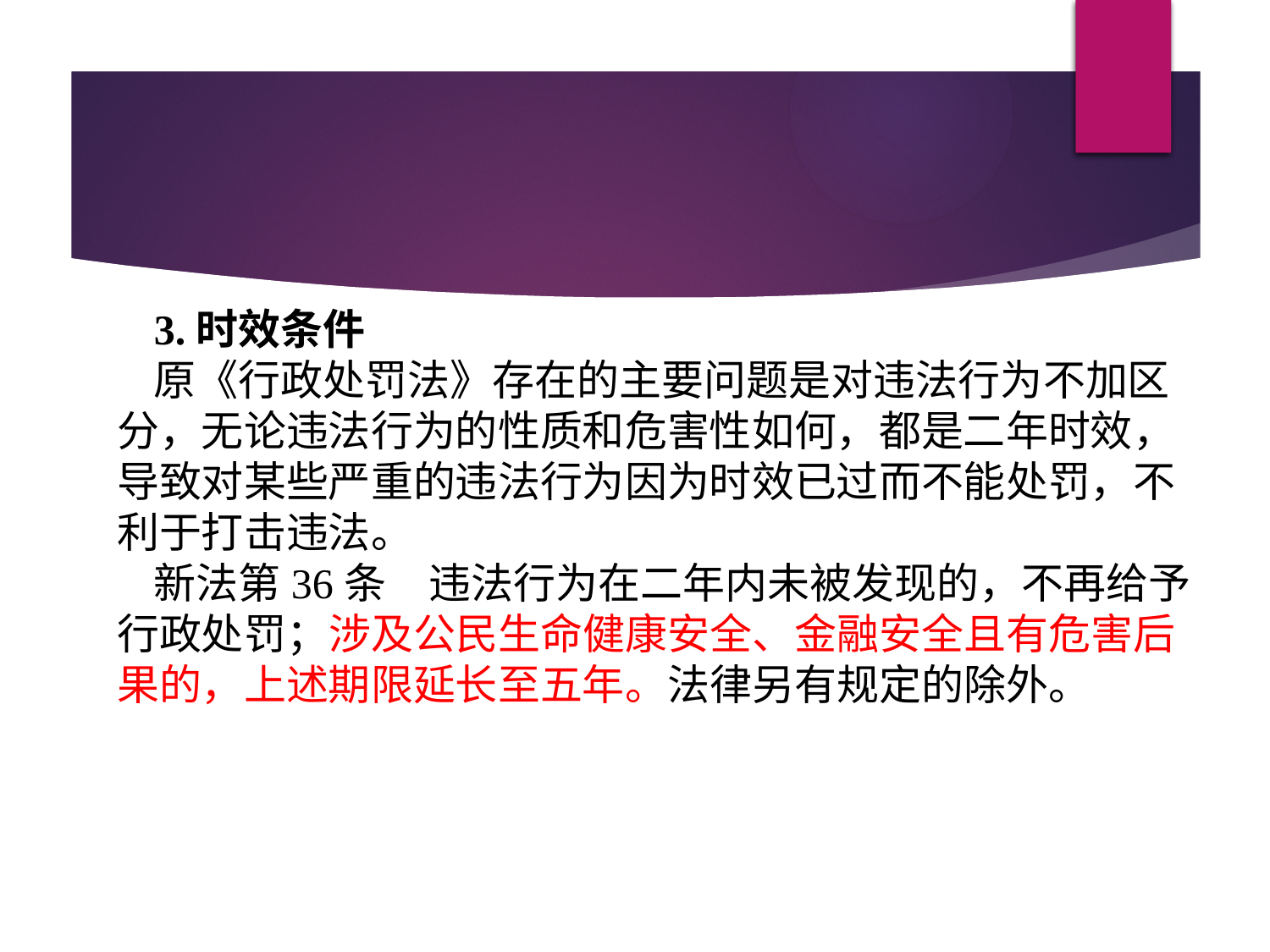

3.时效条件
原《行政处罚法》存在的主要问题是对违法行为不加区分，无论违法行为的性质和危害性如何，都是二年时效，导致对某些严重的违法行为因为时效已过而不能处罚，不利于打击违法。
新法第36条　违法行为在二年内未被发现的，不再给予行政处罚；涉及公民生命健康安全、金融安全且有危害后果的，上述期限延长至五年。法律另有规定的除外。